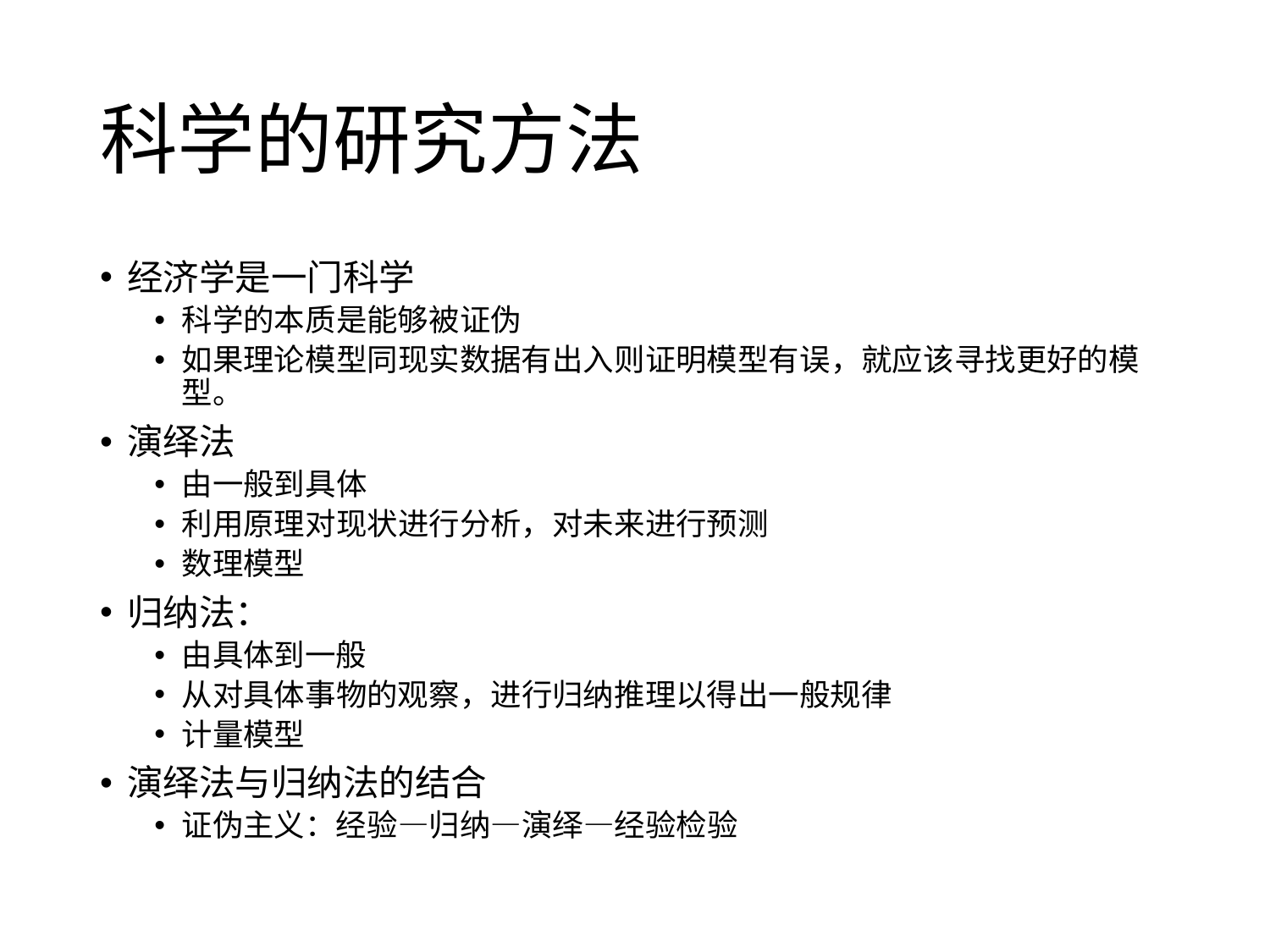

# 科学的研究方法
经济学是一门科学
科学的本质是能够被证伪
如果理论模型同现实数据有出入则证明模型有误，就应该寻找更好的模型。
演绎法
由一般到具体
利用原理对现状进行分析，对未来进行预测
数理模型
归纳法：
由具体到一般
从对具体事物的观察，进行归纳推理以得出一般规律
计量模型
演绎法与归纳法的结合
证伪主义：经验—归纳—演绎—经验检验